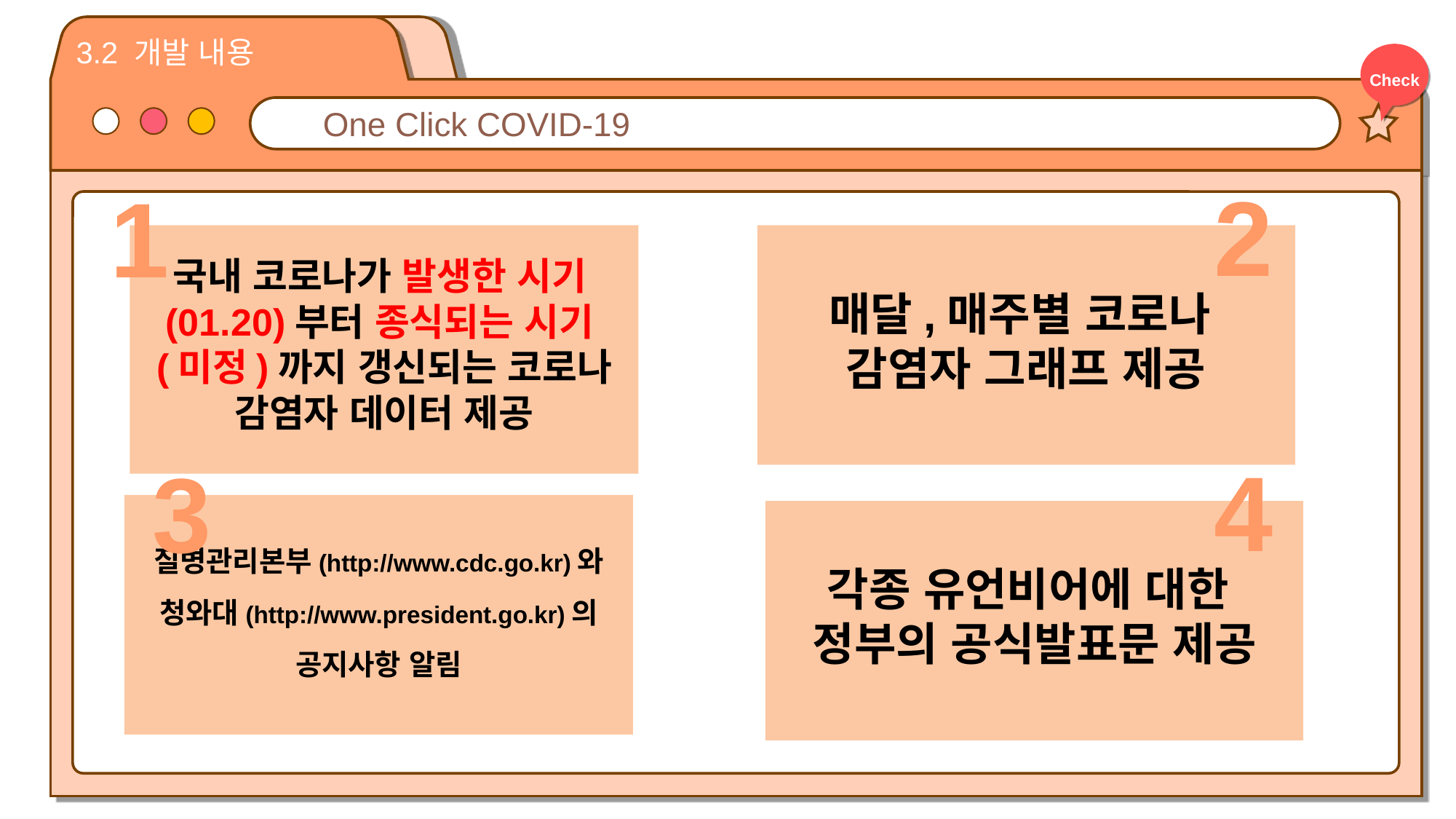

3.2 개발 내용
Check
One Click COVID-19

2
1

국내 코로나가 발생한 시기(01.20)부터 종식되는 시기(미정)까지 갱신되는 코로나 감염자 데이터 제공

매달,매주별 코로나
감염자 그래프 제공
4
3

질병관리본부(http://www.cdc.go.kr)와
청와대(http://www.president.go.kr)의 공지사항 알림

각종 유언비어에 대한
정부의 공식발표문 제공